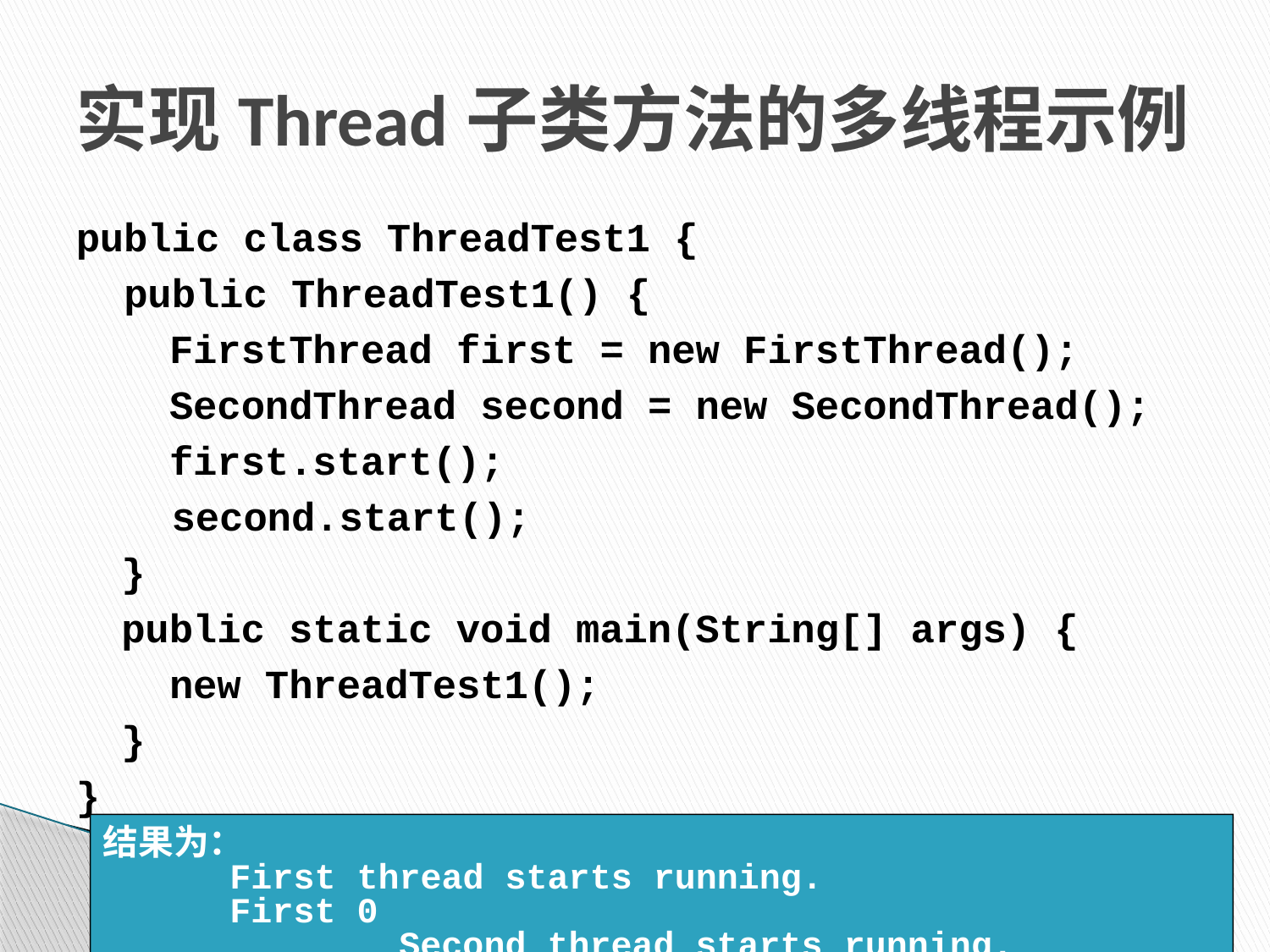

# 实现Thread子类方法的多线程示例

public class ThreadTest1 {
  public ThreadTest1() {
	  FirstThread first = new FirstThread();
	  SecondThread second = new SecondThread();
	  first.start();
    second.start();
	}
	public static void main(String[] args) {
	  new ThreadTest1();
	}
}

结果为：
	First thread starts running.
	First 0
	        Second thread starts running.
	        Second 0
	First 1
	        Second 1
	First 2
	        Second 2
	First 3
	        Second 3
	First 4
	        Second 4
	First 5
	        Second 5
	First thread finishes running.
        Second thread finished.